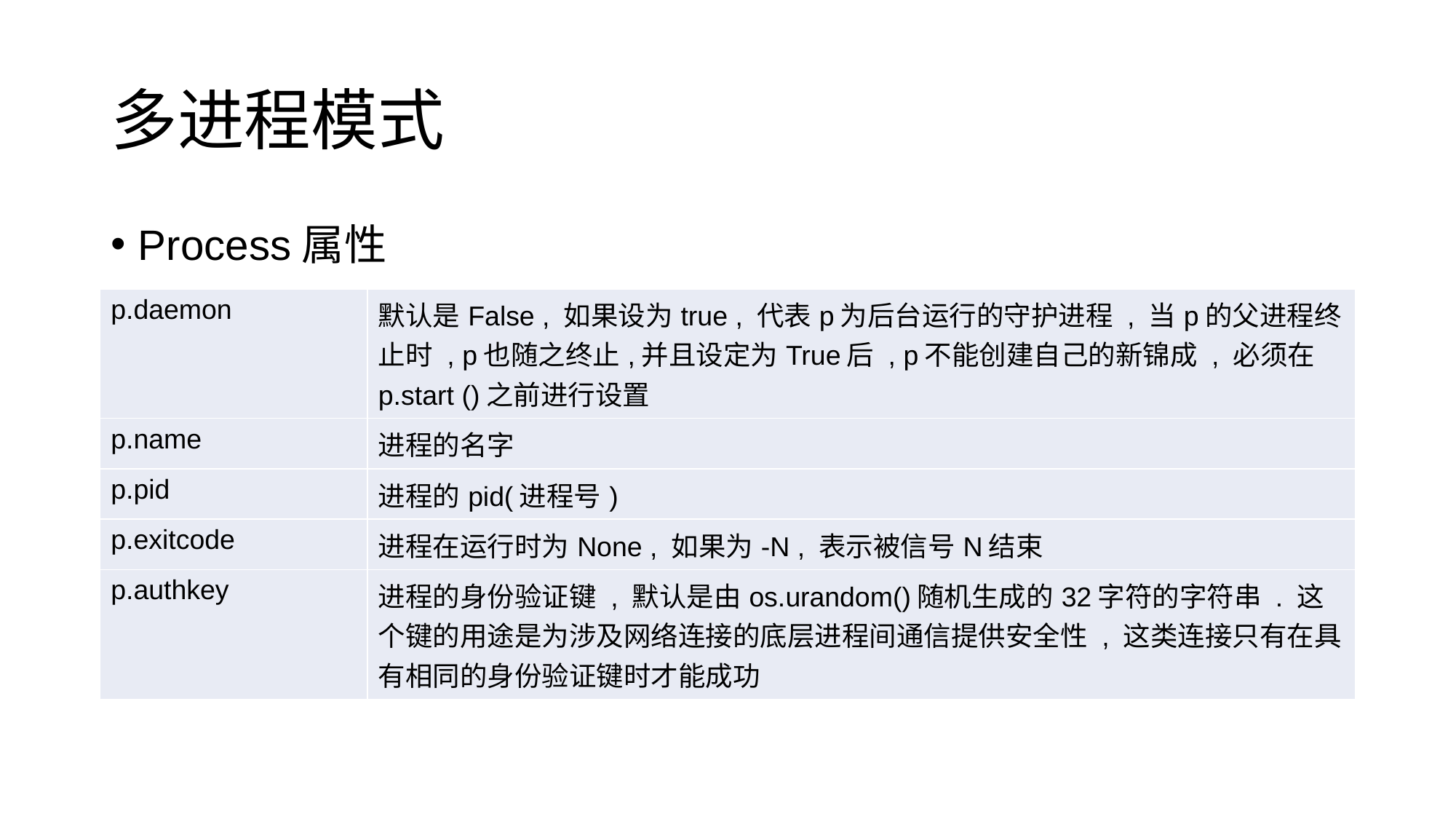

# 多进程模式
Process属性
| p.daemon | 默认是False , 如果设为true , 代表p为后台运行的守护进程 , 当p的父进程终止时 , p也随之终止,并且设定为True后 , p不能创建自己的新锦成 , 必须在p.start ()之前进行设置 |
| --- | --- |
| p.name | 进程的名字 |
| p.pid | 进程的pid(进程号) |
| p.exitcode | 进程在运行时为None , 如果为-N , 表示被信号N结束 |
| p.authkey | 进程的身份验证键 , 默认是由os.urandom()随机生成的32字符的字符串 . 这个键的用途是为涉及网络连接的底层进程间通信提供安全性 , 这类连接只有在具有相同的身份验证键时才能成功 |